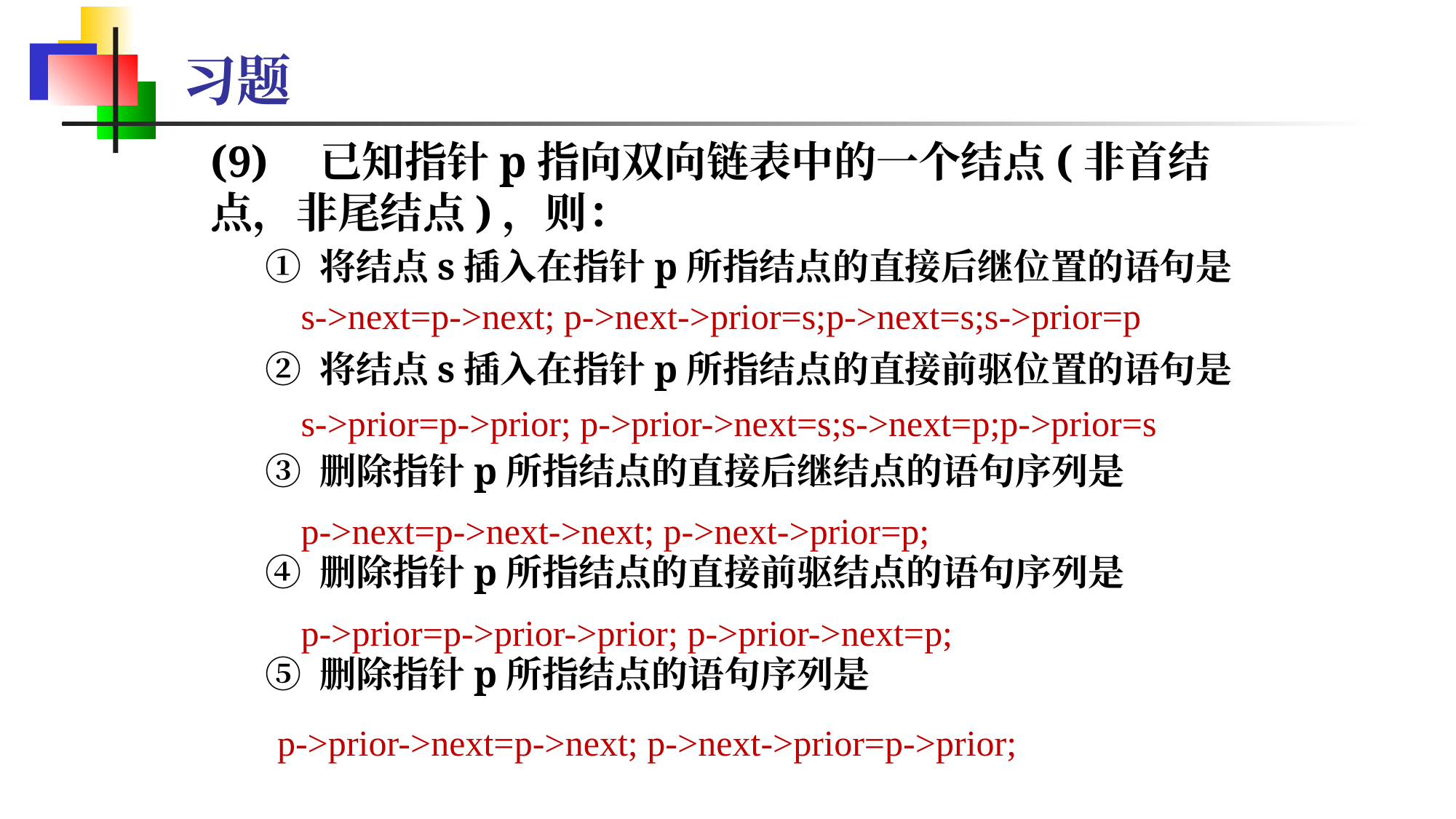

# 习题
(9)	已知指针p指向双向链表中的一个结点(非首结点，非尾结点)，则：
① 将结点s插入在指针p所指结点的直接后继位置的语句是

② 将结点s插入在指针p所指结点的直接前驱位置的语句是

③ 删除指针p所指结点的直接后继结点的语句序列是

④ 删除指针p所指结点的直接前驱结点的语句序列是

⑤ 删除指针p所指结点的语句序列是
s->next=p->next; p->next->prior=s;p->next=s;s->prior=p
s->prior=p->prior; p->prior->next=s;s->next=p;p->prior=s
p->next=p->next->next; p->next->prior=p;
p->prior=p->prior->prior; p->prior->next=p;
p->prior->next=p->next; p->next->prior=p->prior;